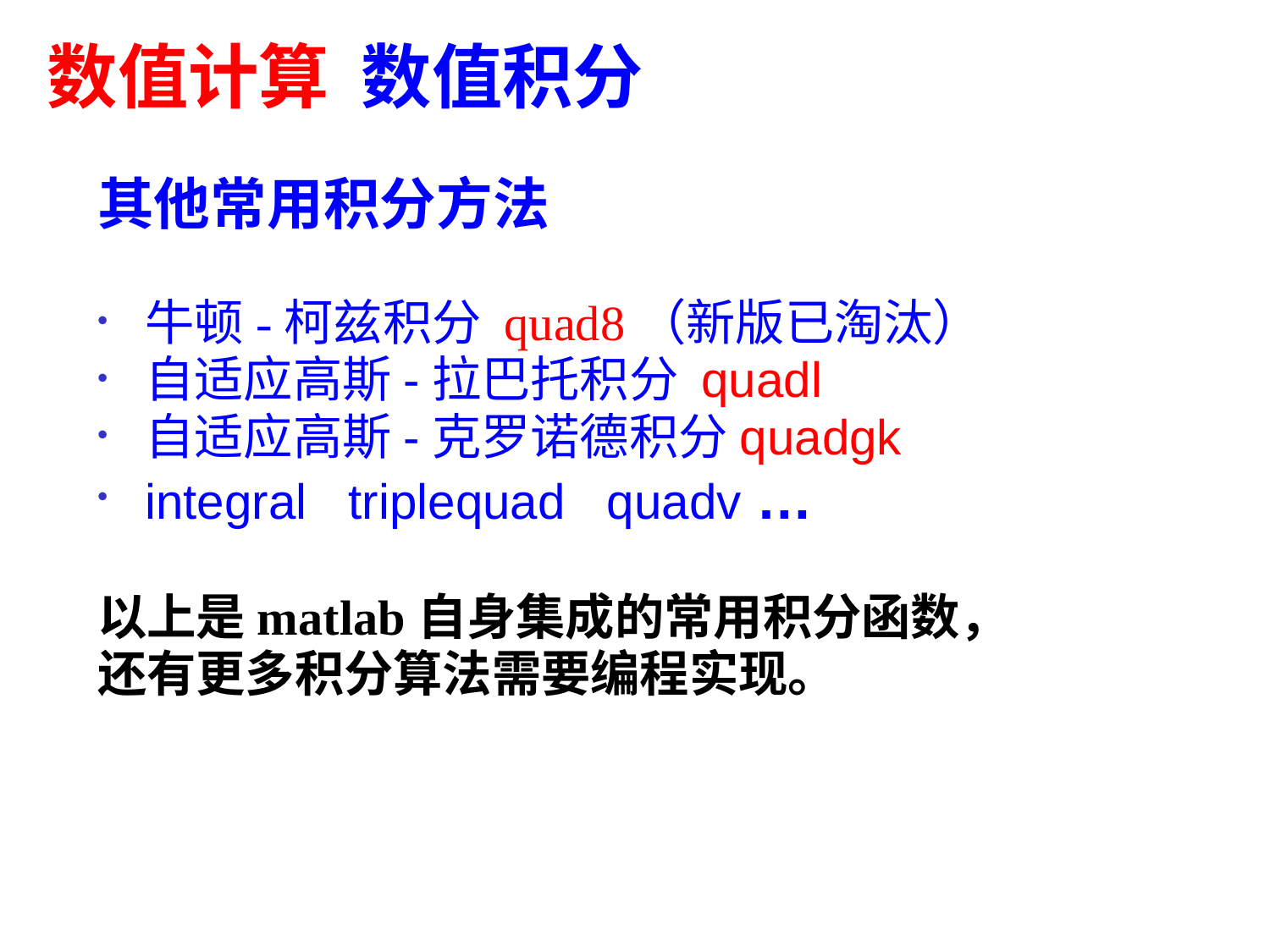

数值计算  数值积分
其他常用积分方法

牛顿-柯兹积分 quad8（新版已淘汰）
自适应高斯-拉巴托积分 quadl
自适应高斯-克罗诺德积分quadgk
integral   triplequad   quadv …

以上是matlab自身集成的常用积分函数，
还有更多积分算法需要编程实现。

60